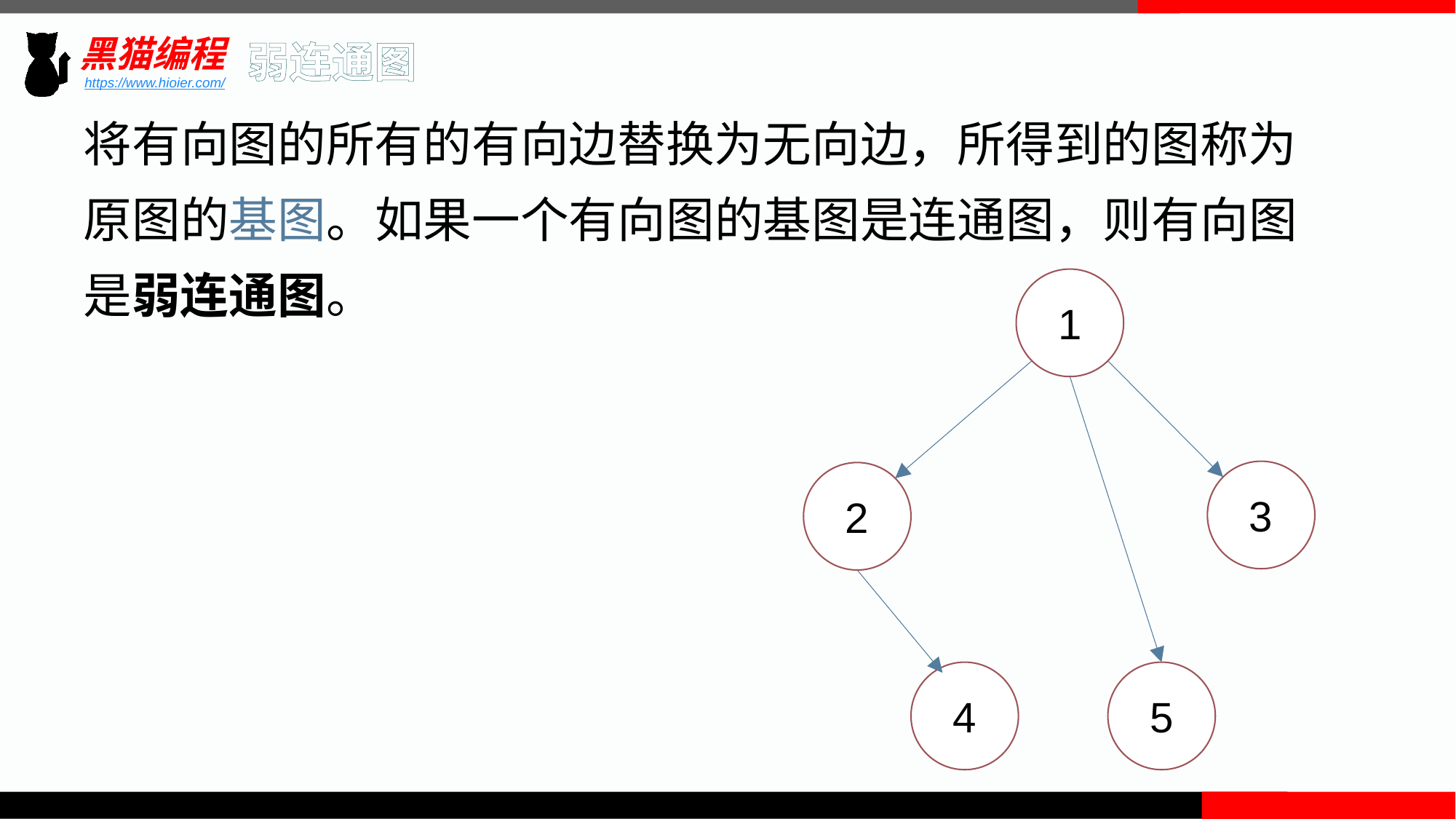

弱连通图
将有向图的所有的有向边替换为无向边，所得到的图称为原图的基图。如果一个有向图的基图是连通图，则有向图是弱连通图。
1
3
2
4
5